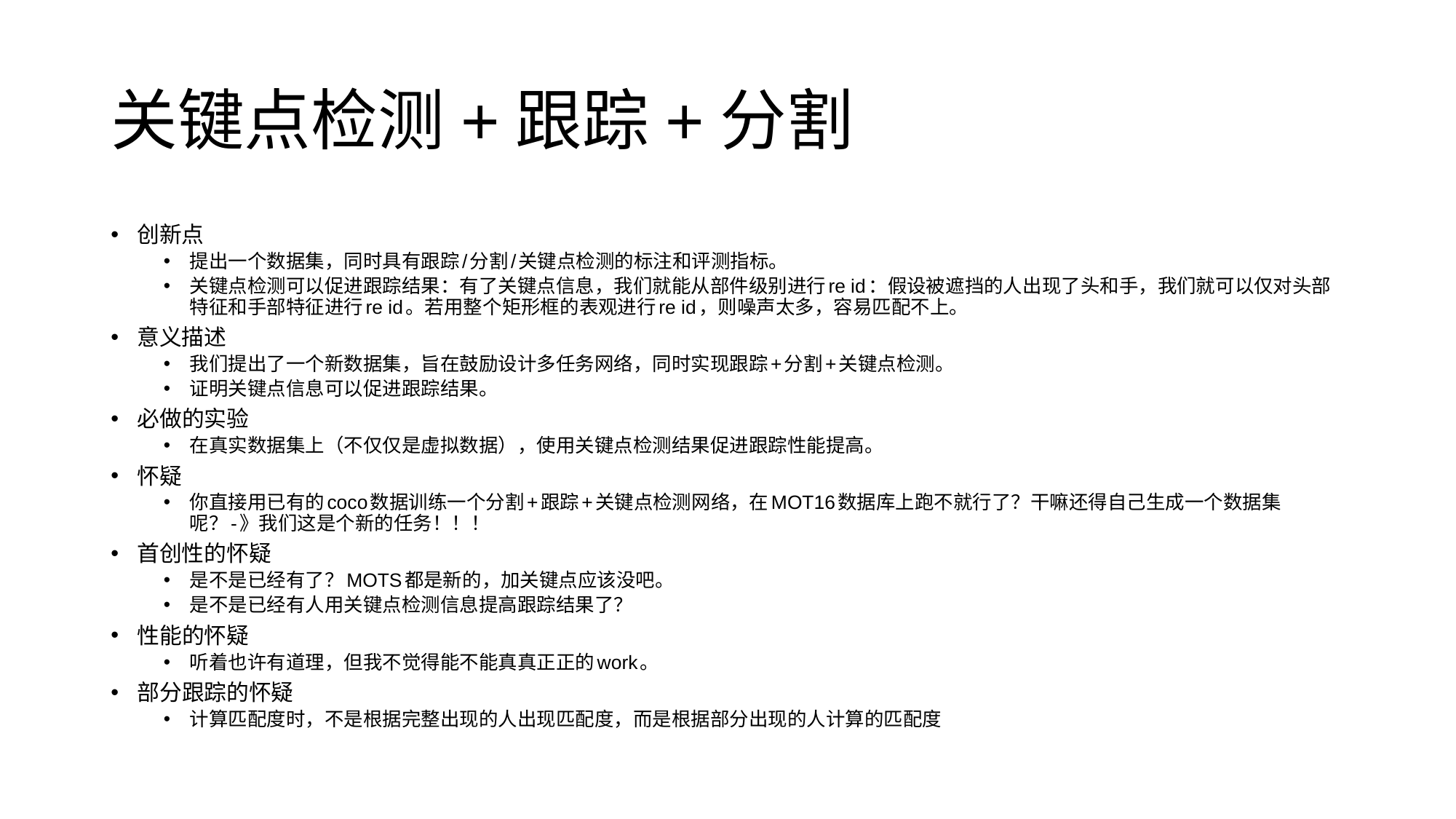

# 关键点检测+跟踪+分割
创新点
提出一个数据集，同时具有跟踪/分割/关键点检测的标注和评测指标。
关键点检测可以促进跟踪结果：有了关键点信息，我们就能从部件级别进行re id：假设被遮挡的人出现了头和手，我们就可以仅对头部特征和手部特征进行re id。若用整个矩形框的表观进行re id，则噪声太多，容易匹配不上。
意义描述
我们提出了一个新数据集，旨在鼓励设计多任务网络，同时实现跟踪+分割+关键点检测。
证明关键点信息可以促进跟踪结果。
必做的实验
在真实数据集上（不仅仅是虚拟数据），使用关键点检测结果促进跟踪性能提高。
怀疑
你直接用已有的coco数据训练一个分割+跟踪+关键点检测网络，在MOT16数据库上跑不就行了？干嘛还得自己生成一个数据集呢？-》我们这是个新的任务！！！
首创性的怀疑
是不是已经有了？MOTS都是新的，加关键点应该没吧。
是不是已经有人用关键点检测信息提高跟踪结果了？
性能的怀疑
听着也许有道理，但我不觉得能不能真真正正的work。
部分跟踪的怀疑
计算匹配度时，不是根据完整出现的人出现匹配度，而是根据部分出现的人计算的匹配度